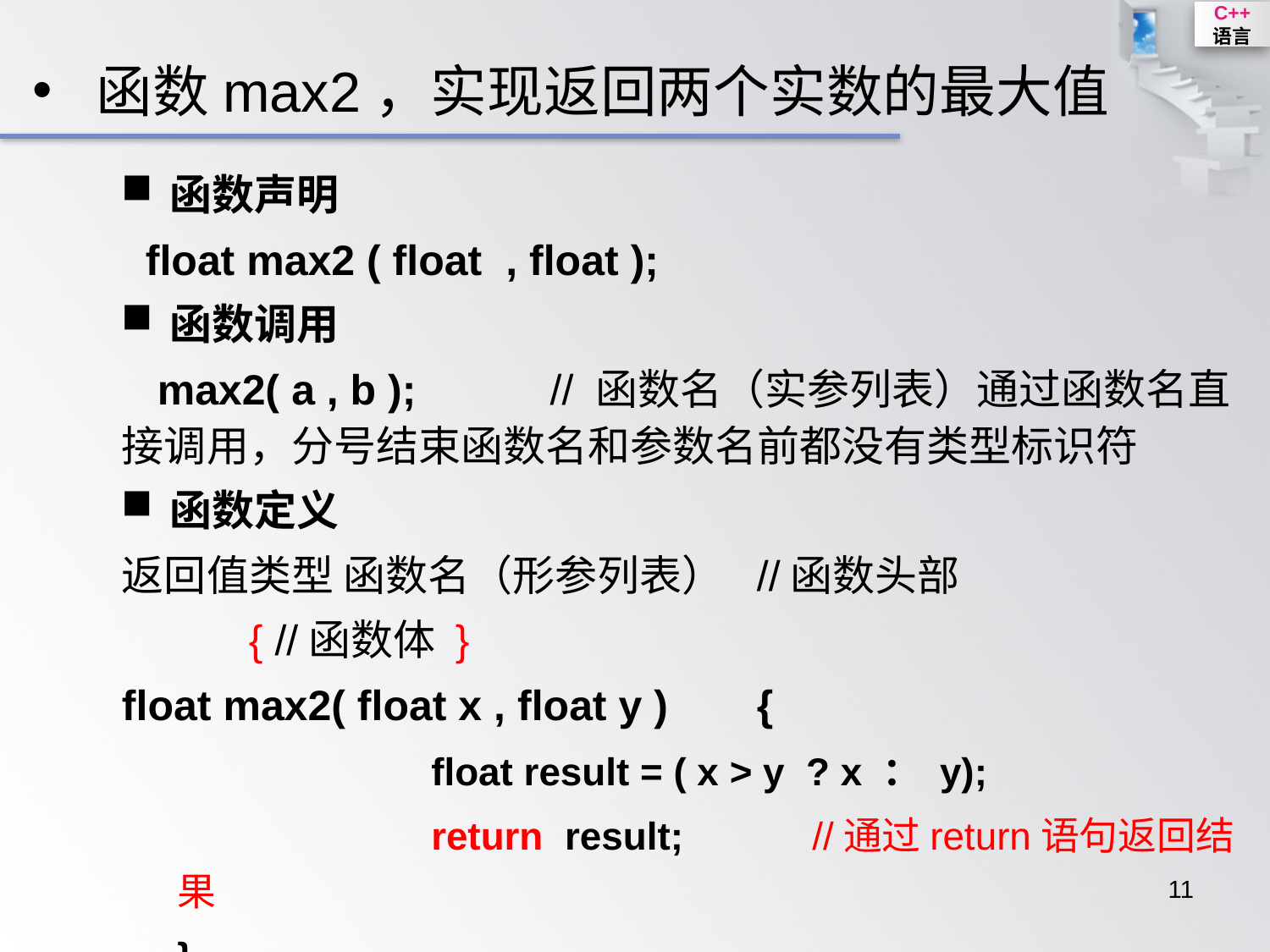

函数max2，实现返回两个实数的最大值
函数声明
  float max2 ( float  , float );
函数调用
   max2( a , b );	    // 函数名（实参列表）通过函数名直接调用，分号结束函数名和参数名前都没有类型标识符
函数定义
返回值类型 函数名（形参列表）	//函数头部
	{ //函数体 }
float max2( float x , float y )	{
		float result = ( x > y  ? x ： y);
		return  result; 	//通过return语句返回结果
}

11